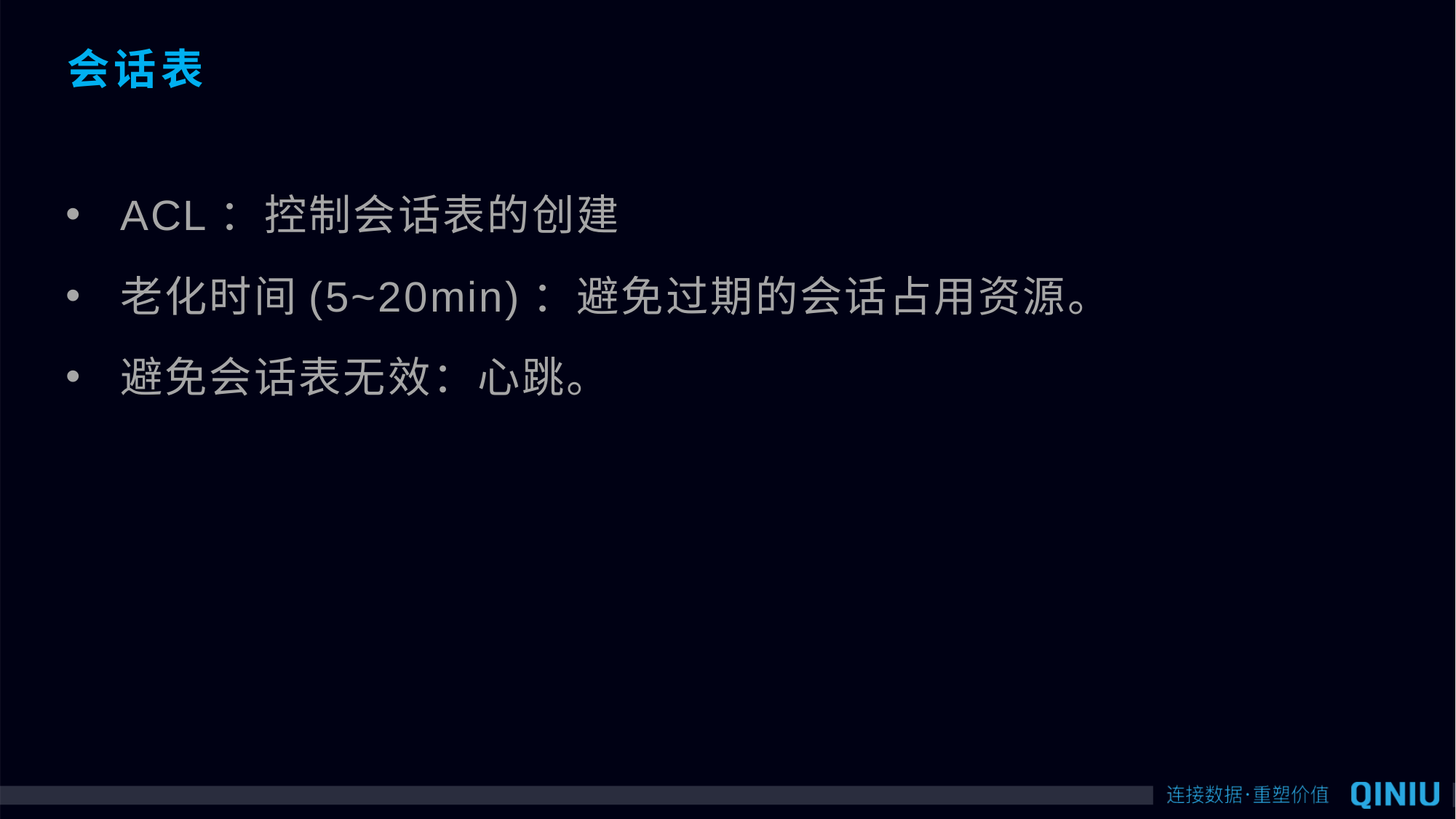

# 会话表
ACL：控制会话表的创建
老化时间(5~20min)：避免过期的会话占用资源。
避免会话表无效：心跳。